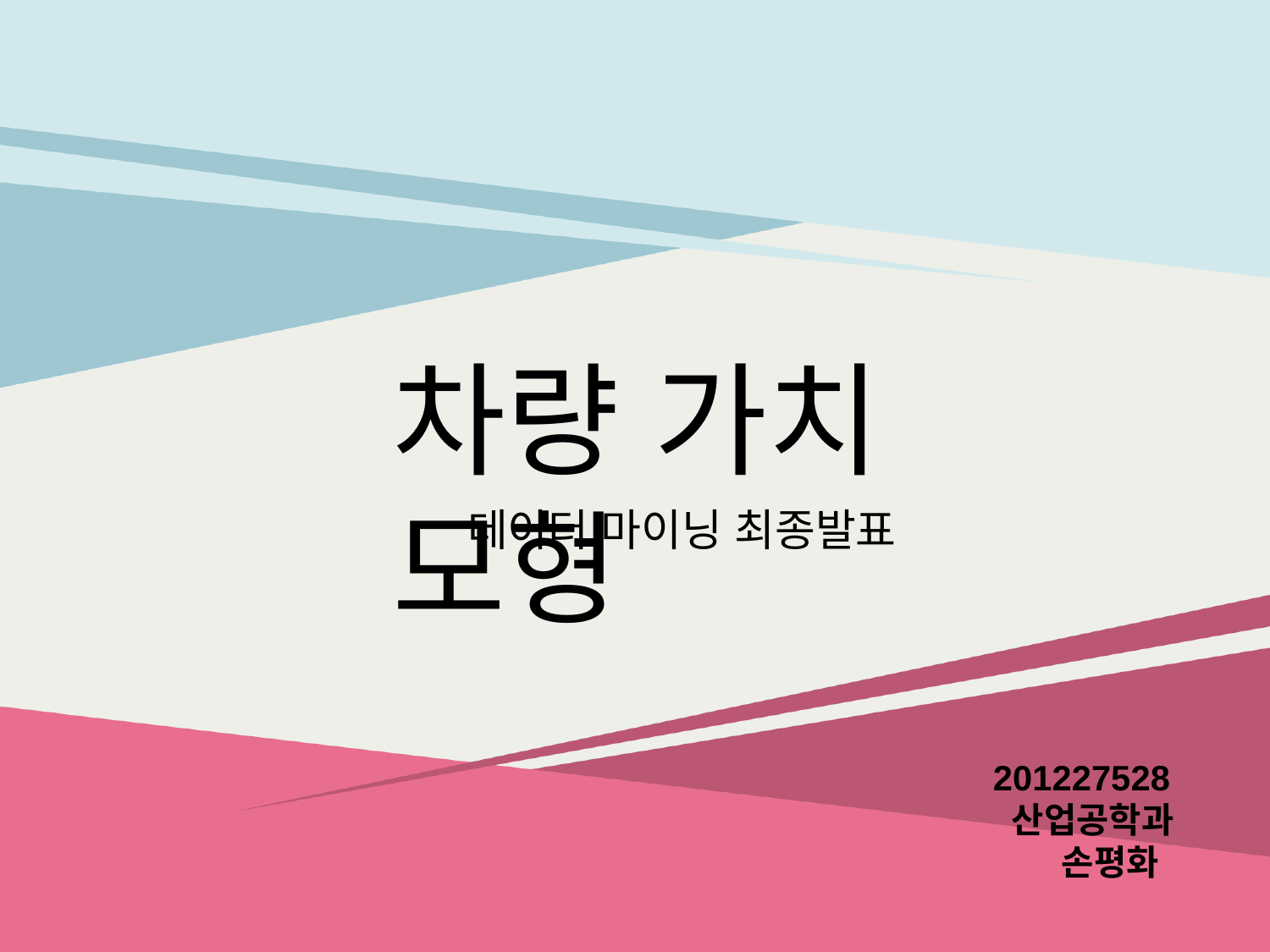

차량 가치 모형
데이터 마이닝 최종발표
201227528
 산업공학과
      손평화